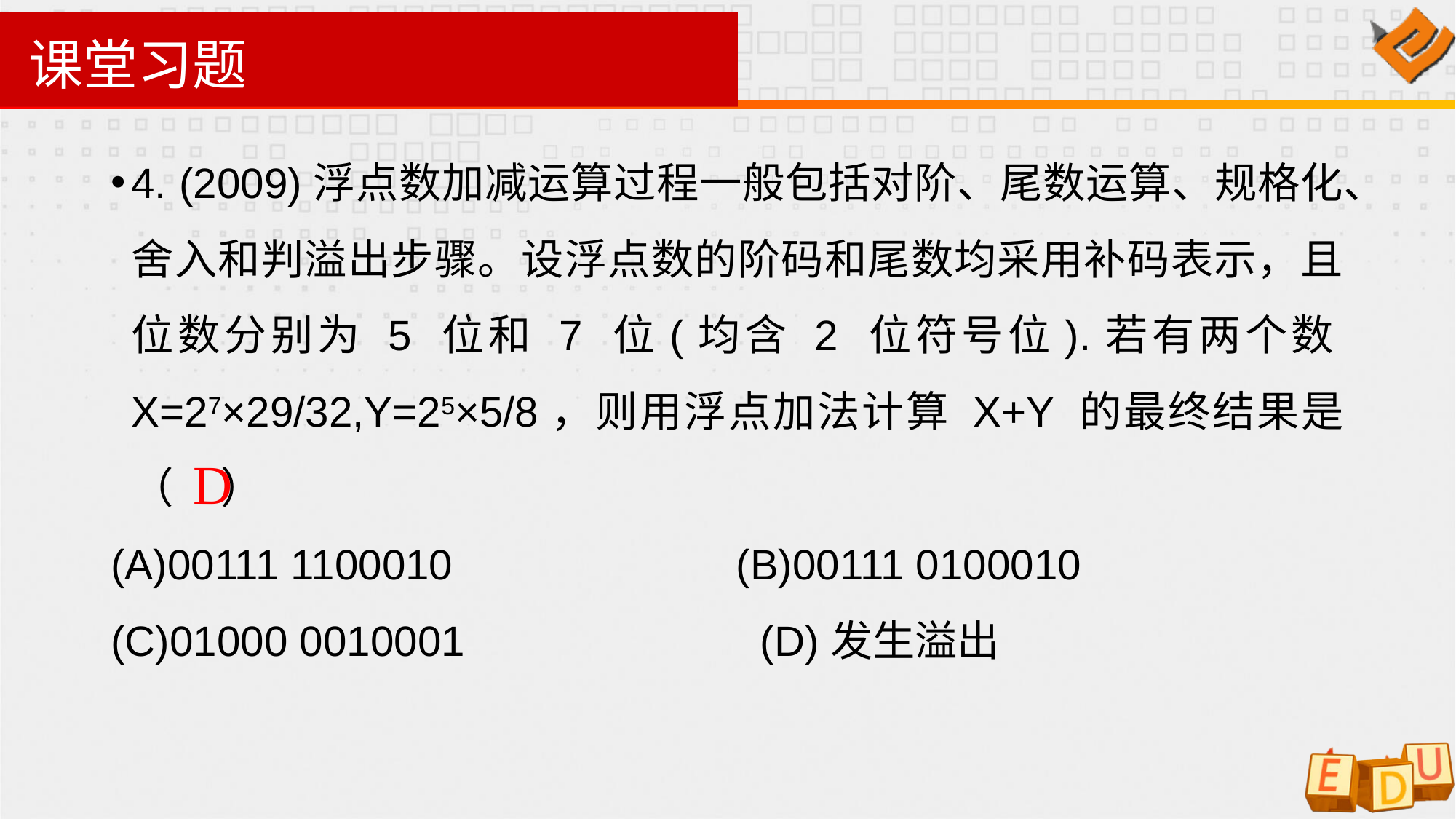

# 课堂习题
4. (2009)浮点数加减运算过程一般包括对阶、尾数运算、规格化、舍入和判溢出步骤。设浮点数的阶码和尾数均采用补码表示，且位数分别为 5 位和 7 位(均含 2 位符号位).若有两个数X=27×29/32,Y=25×5/8，则用浮点加法计算 X+Y 的最终结果是（     ）
(A)00111 1100010                        (B)00111 0100010
(C)01000 0010001                         (D)发生溢出
D